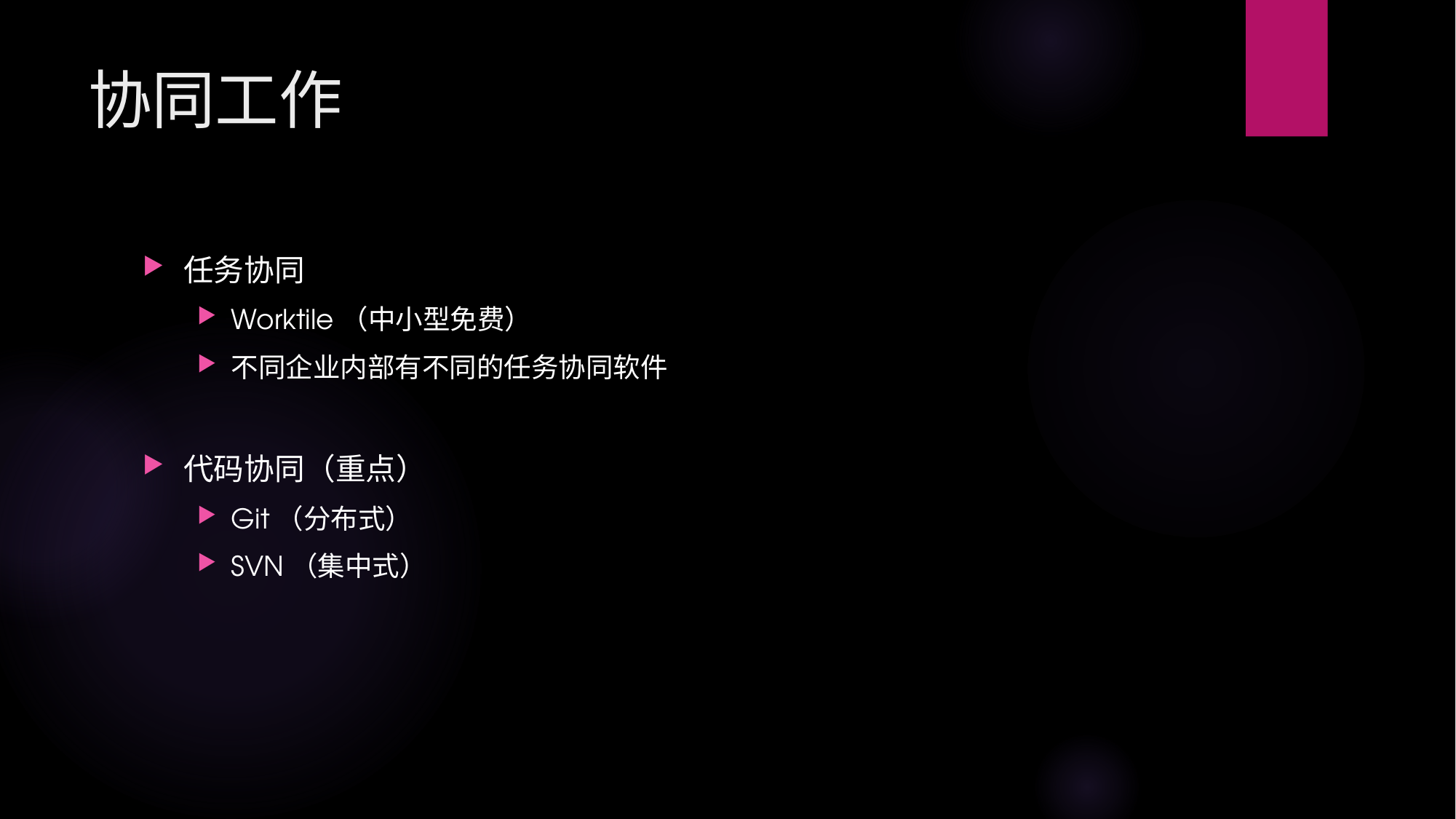

# 协同工作
任务协同
Worktile（中小型免费）
不同企业内部有不同的任务协同软件

代码协同（重点）
Git（分布式）
SVN（集中式）